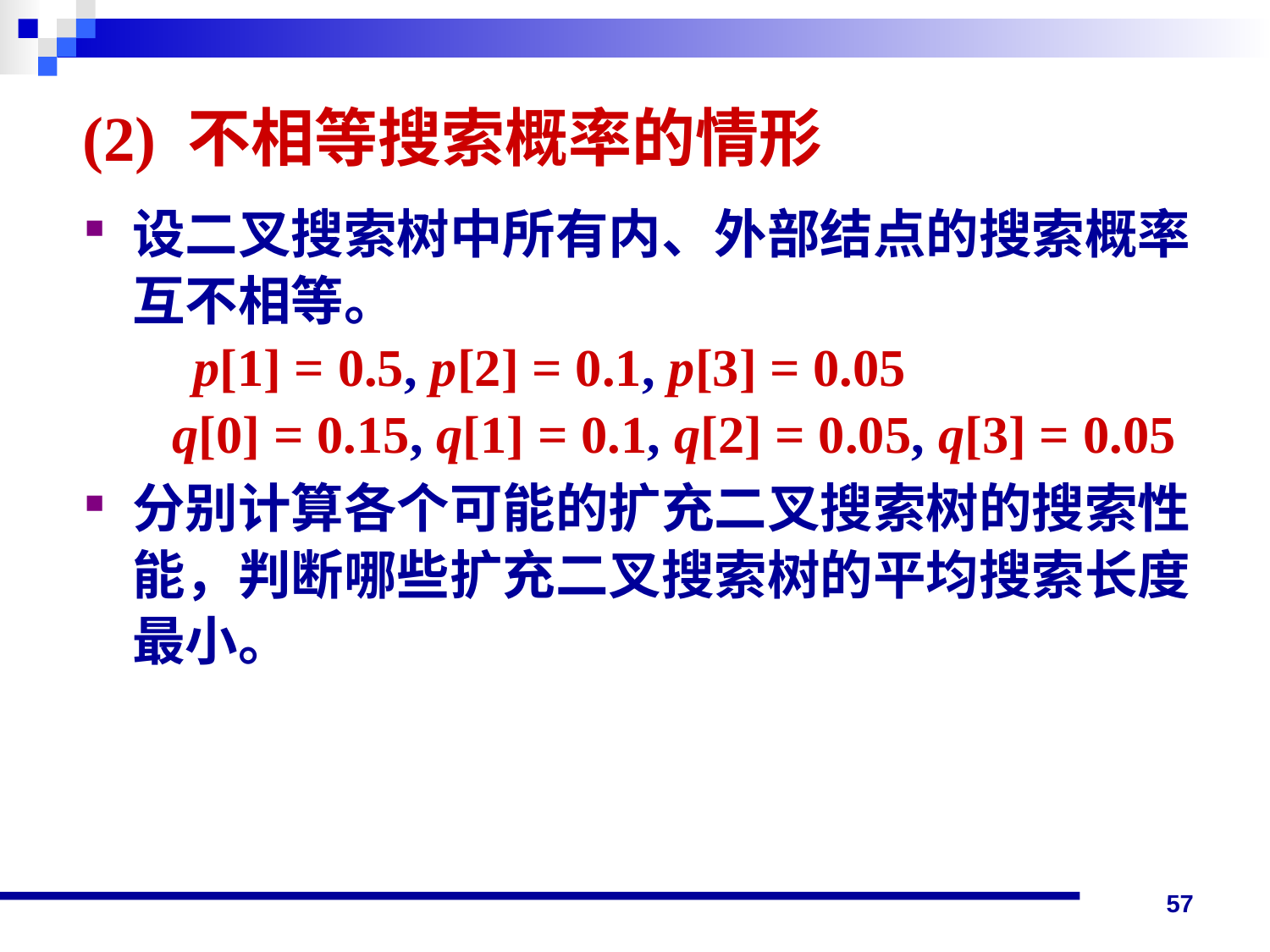

# (2) 不相等搜索概率的情形
设二叉搜索树中所有内、外部结点的搜索概率互不相等。
    p[1] = 0.5, p[2] = 0.1, p[3] = 0.05
   q[0] = 0.15, q[1] = 0.1, q[2] = 0.05, q[3] = 0.05
分别计算各个可能的扩充二叉搜索树的搜索性能，判断哪些扩充二叉搜索树的平均搜索长度最小。
57